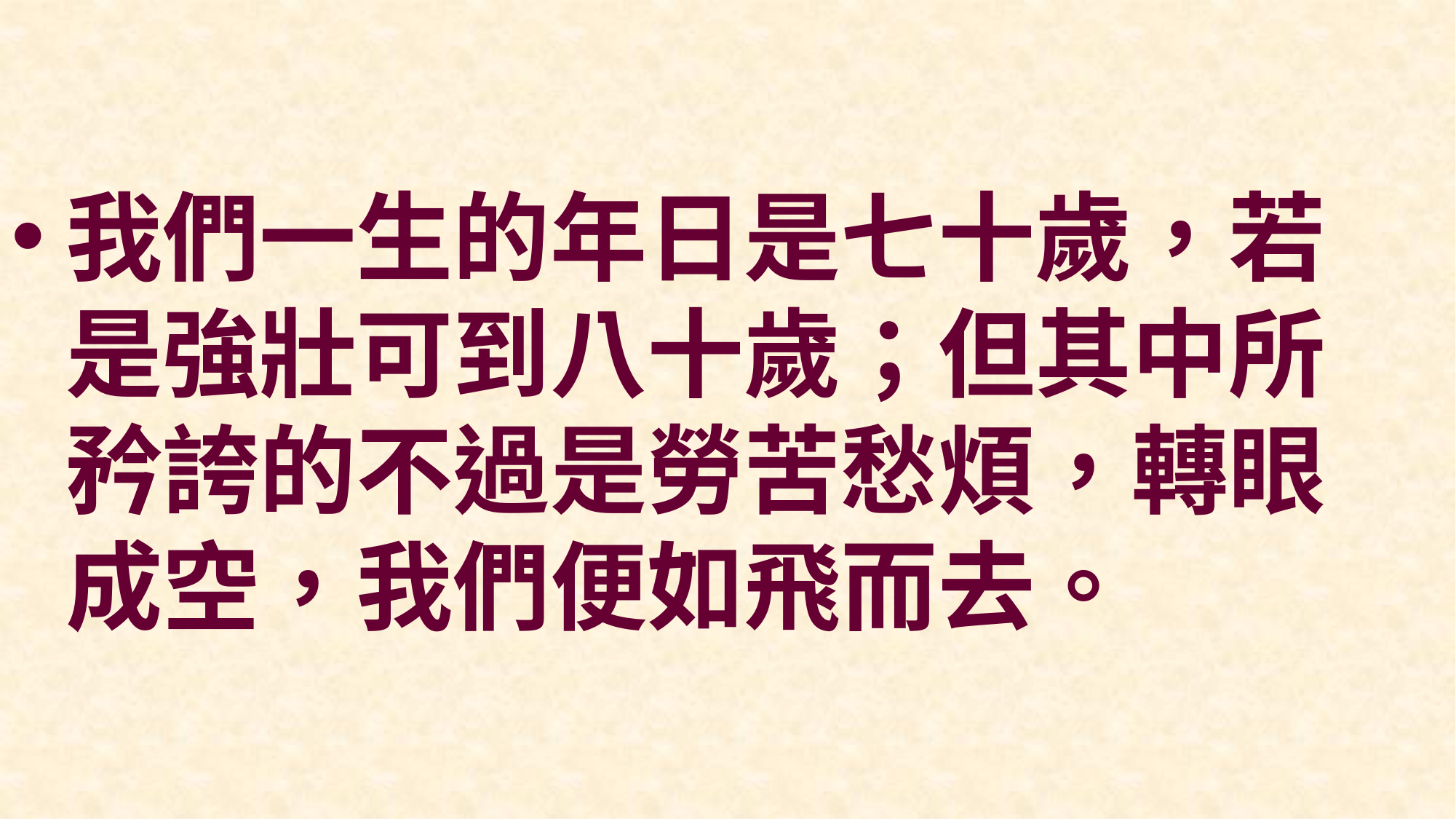

我們一生的年日是七十歲，若是強壯可到八十歲；但其中所矜誇的不過是勞苦愁煩，轉眼成空，我們便如飛而去。